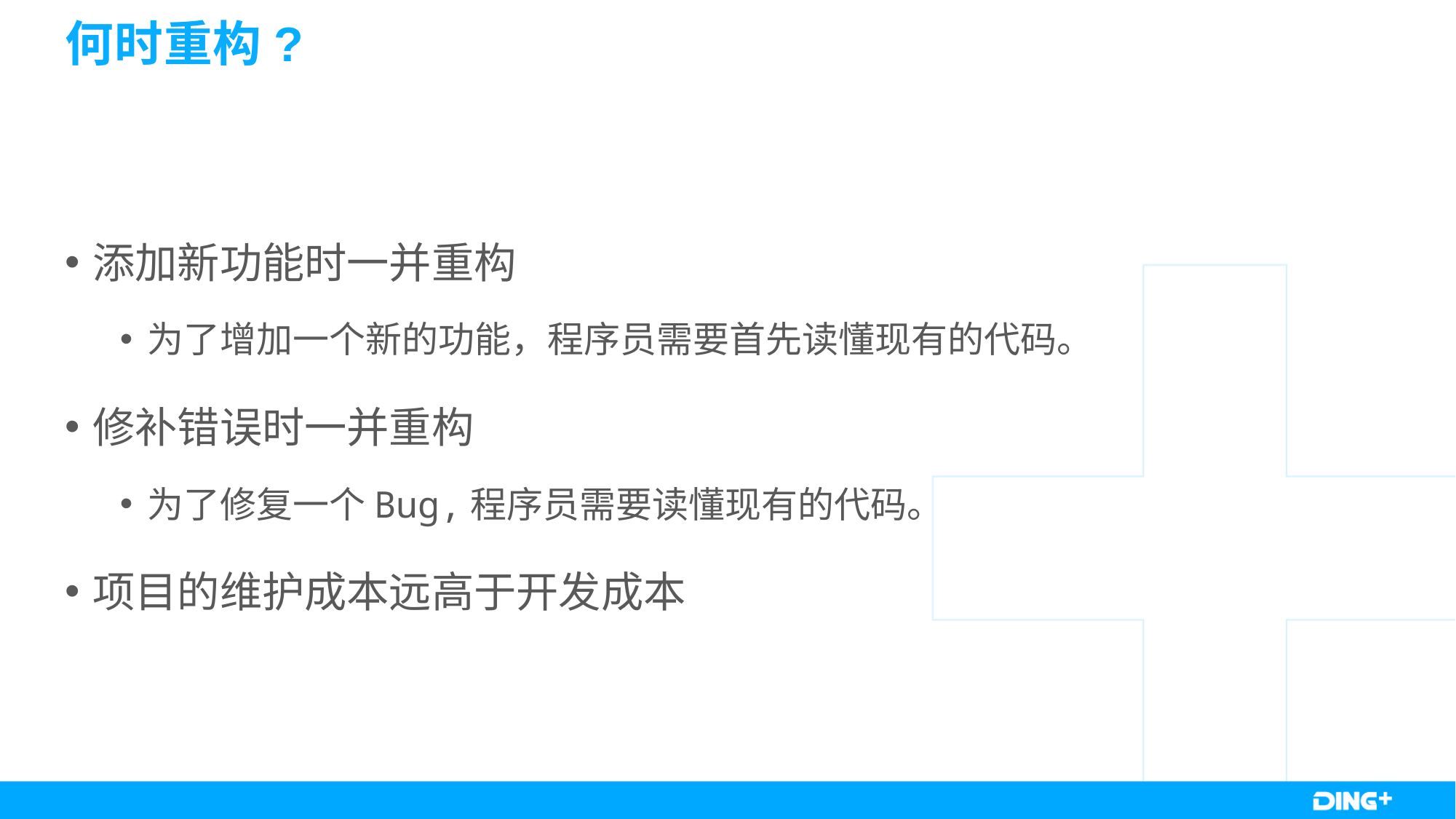

# 何时重构?
添加新功能时一并重构
为了增加一个新的功能，程序员需要首先读懂现有的代码。
修补错误时一并重构
为了修复一个Bug,程序员需要读懂现有的代码。
项目的维护成本远高于开发成本